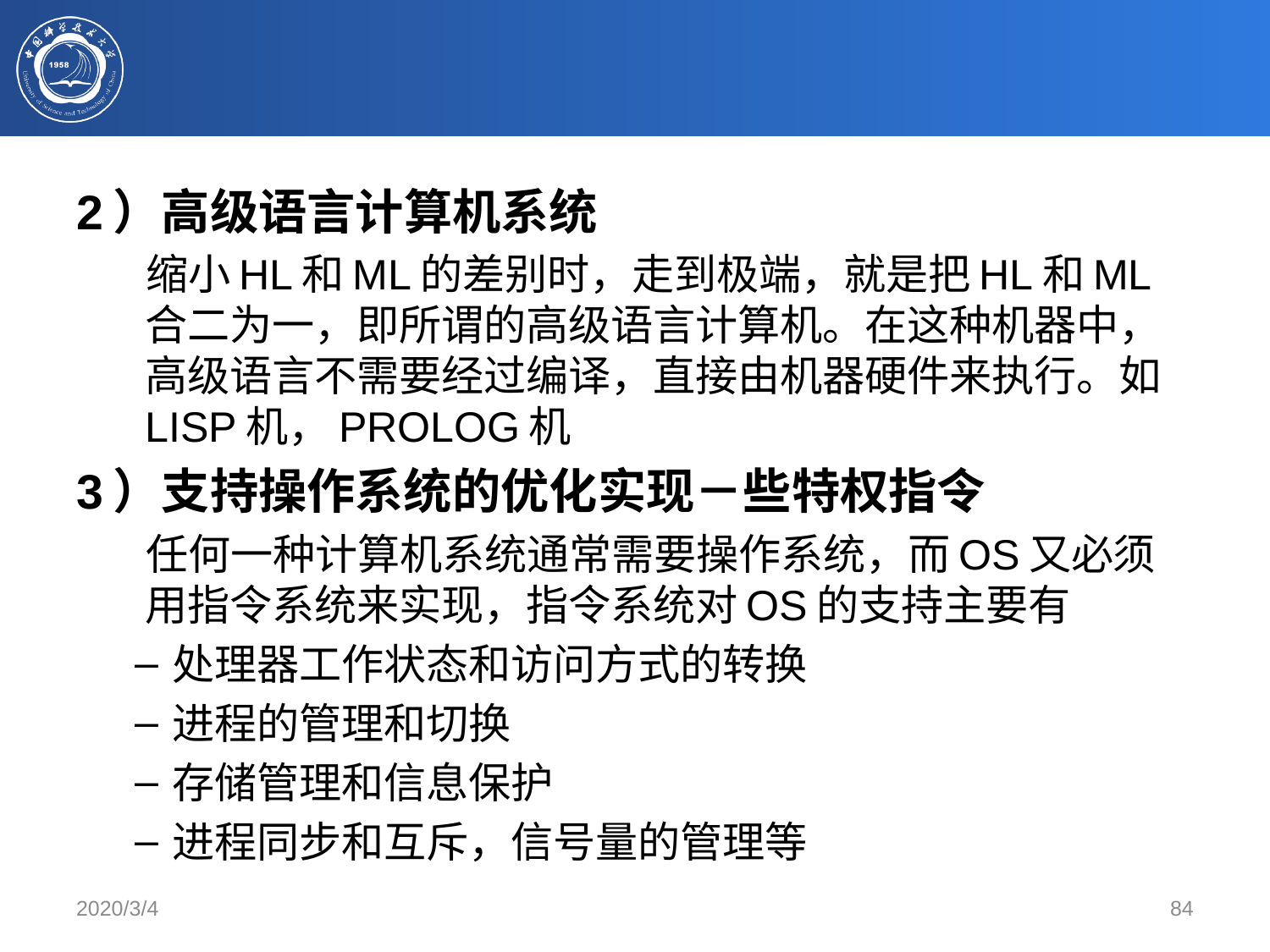

#
2）高级语言计算机系统
缩小HL和ML的差别时，走到极端，就是把HL和ML合二为一，即所谓的高级语言计算机。在这种机器中，高级语言不需要经过编译，直接由机器硬件来执行。如LISP机，PROLOG机
3）支持操作系统的优化实现－些特权指令
任何一种计算机系统通常需要操作系统，而OS又必须用指令系统来实现，指令系统对OS的支持主要有
处理器工作状态和访问方式的转换
进程的管理和切换
存储管理和信息保护
进程同步和互斥，信号量的管理等
2020/3/4
84